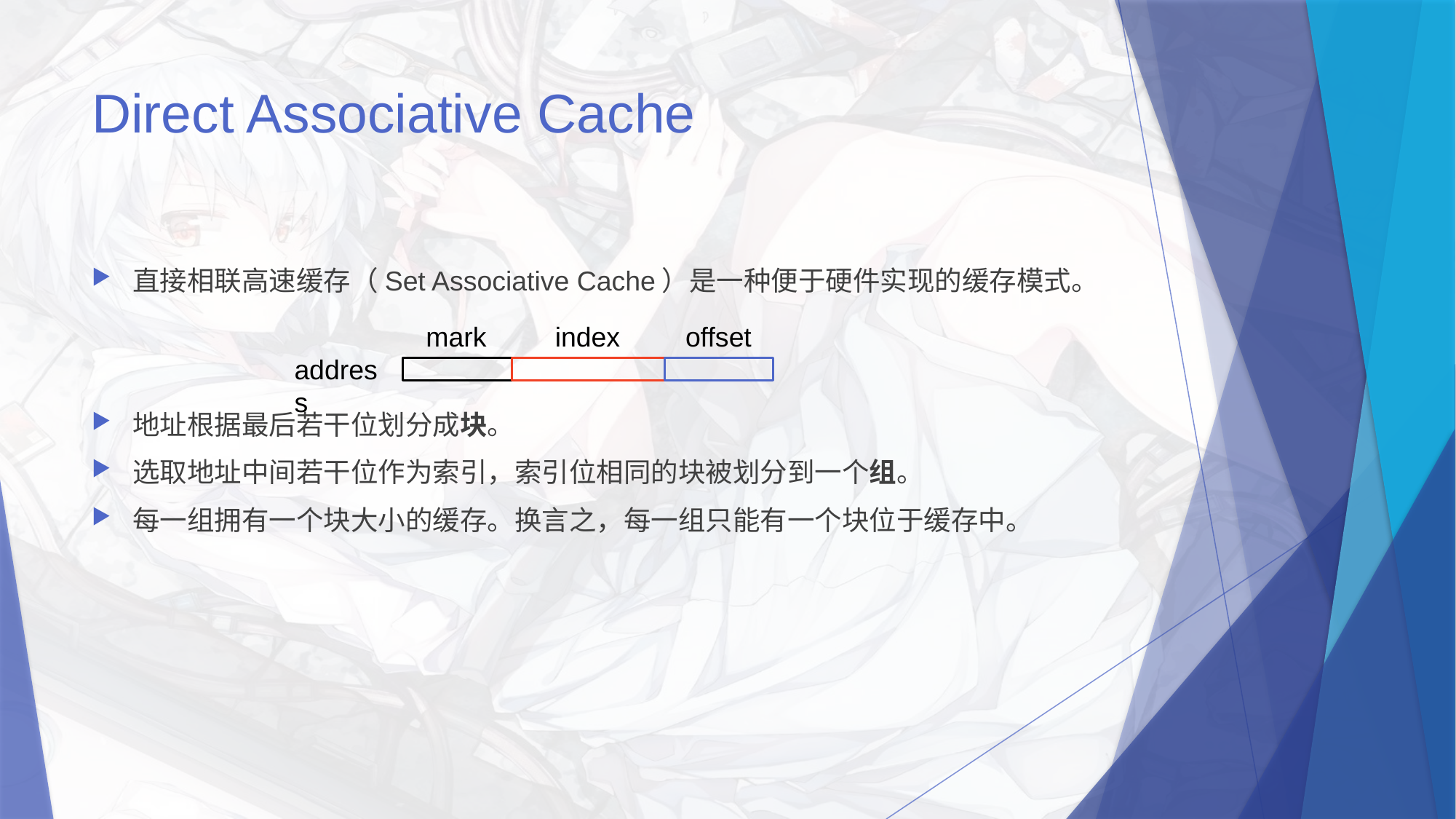

# Direct Associative Cache
直接相联高速缓存（Set Associative Cache）是一种便于硬件实现的缓存模式。

地址根据最后若干位划分成块。
选取地址中间若干位作为索引，索引位相同的块被划分到一个组。
每一组拥有一个块大小的缓存。换言之，每一组只能有一个块位于缓存中。
mark
index
offset
address